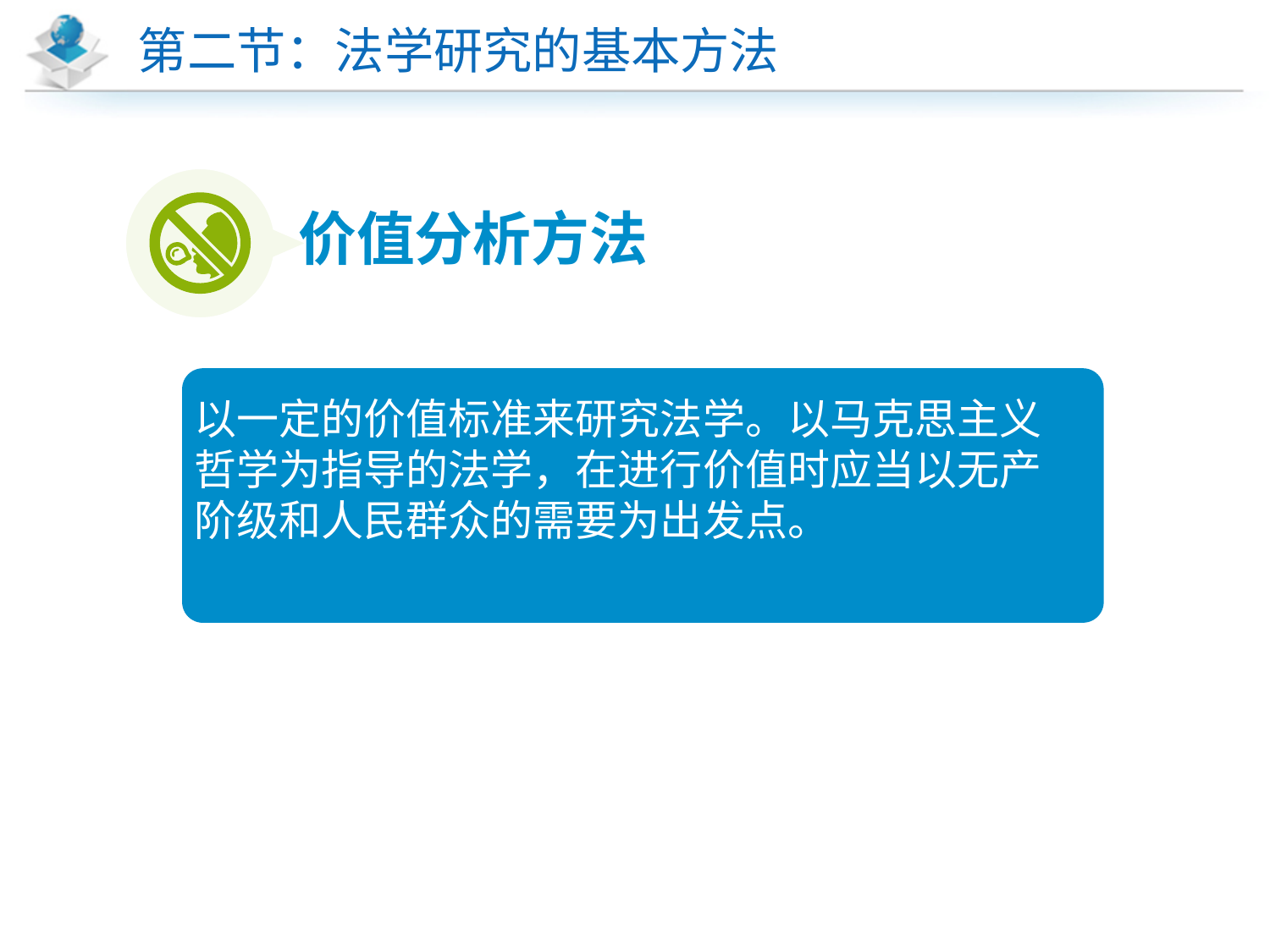

# 第二节：法学研究的基本方法

价值分析方法

以一定的价值标准来研究法学。以马克思主义哲学为指导的法学，在进行价值时应当以无产阶级和人民群众的需要为出发点。